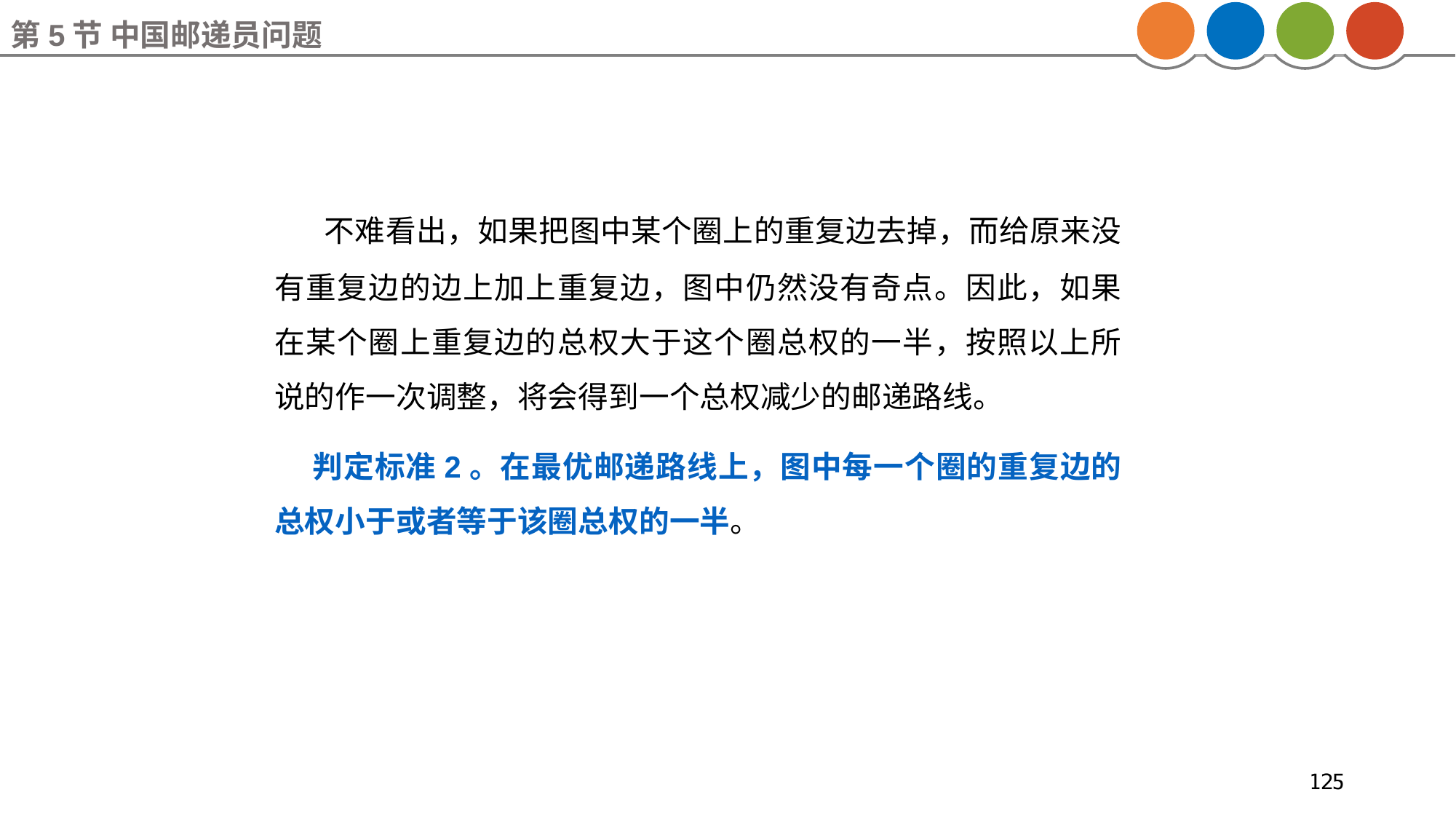

第5节 中国邮递员问题
    不难看出，如果把图中某个圈上的重复边去掉，而给原来没有重复边的边上加上重复边，图中仍然没有奇点。因此，如果在某个圈上重复边的总权大于这个圈总权的一半，按照以上所说的作一次调整，将会得到一个总权减少的邮递路线。
    判定标准2。在最优邮递路线上，图中每一个圈的重复边的总权小于或者等于该圈总权的一半。
125